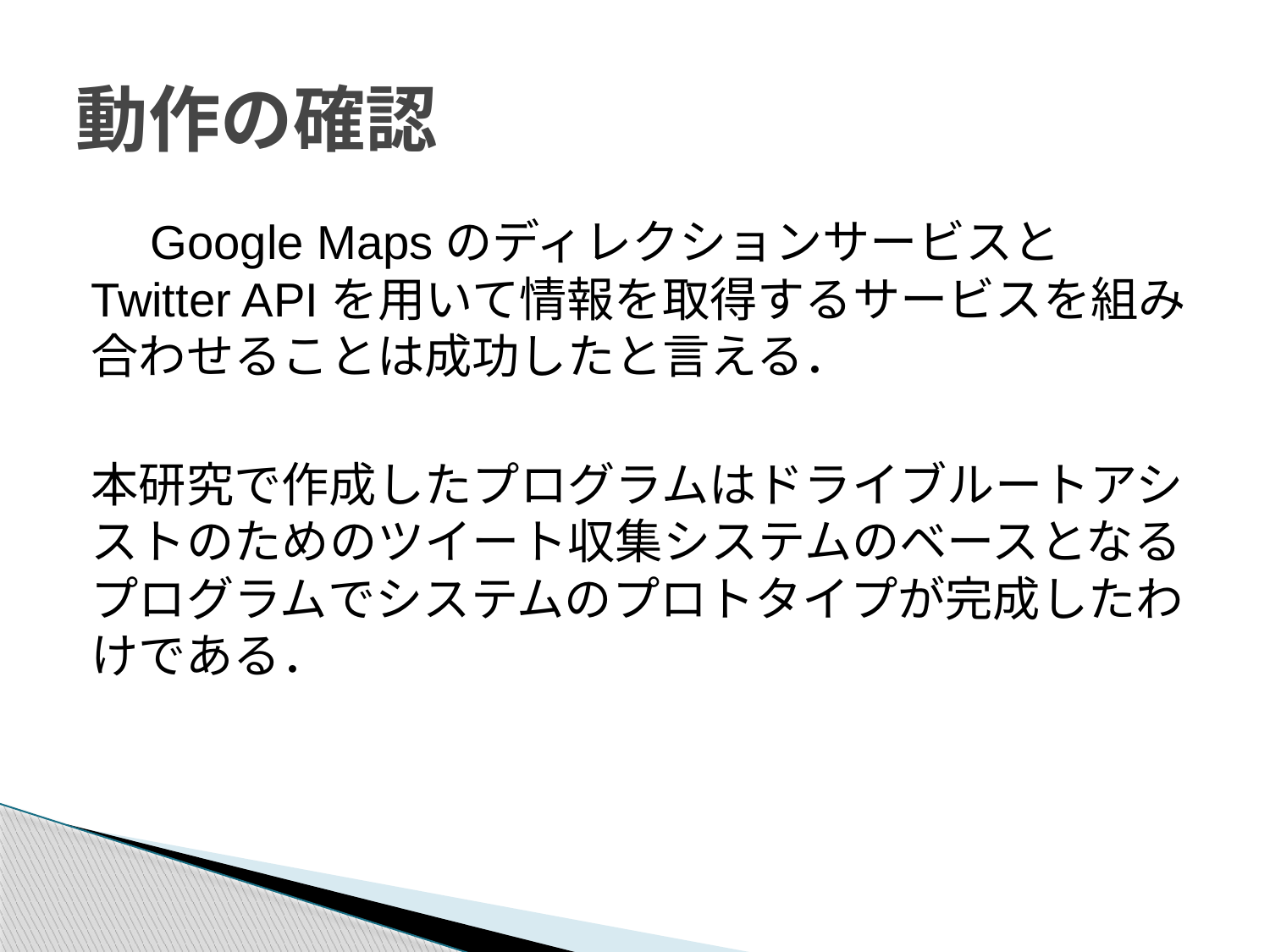

# 動作の確認
　Google MapsのディレクションサービスとTwitter APIを用いて情報を取得するサービスを組み合わせることは成功したと言える．

本研究で作成したプログラムはドライブルートアシストのためのツイート収集システムのベースとなるプログラムでシステムのプロトタイプが完成したわけである．